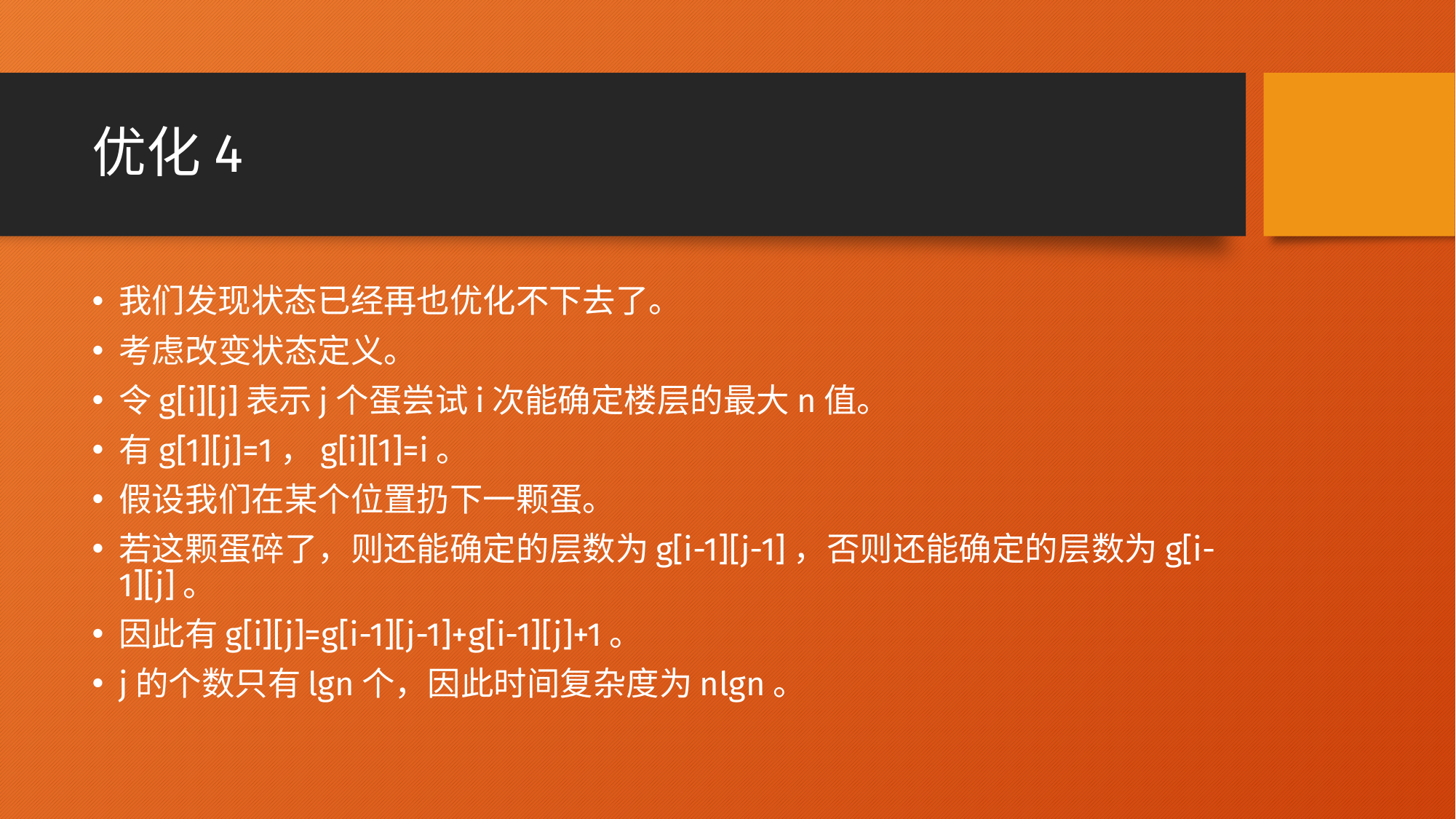

# 优化4
我们发现状态已经再也优化不下去了。
考虑改变状态定义。
令g[i][j]表示j个蛋尝试i次能确定楼层的最大n值。
有g[1][j]=1，g[i][1]=i。
假设我们在某个位置扔下一颗蛋。
若这颗蛋碎了，则还能确定的层数为g[i-1][j-1]，否则还能确定的层数为g[i-1][j]。
因此有g[i][j]=g[i-1][j-1]+g[i-1][j]+1。
j的个数只有lgn个，因此时间复杂度为nlgn。